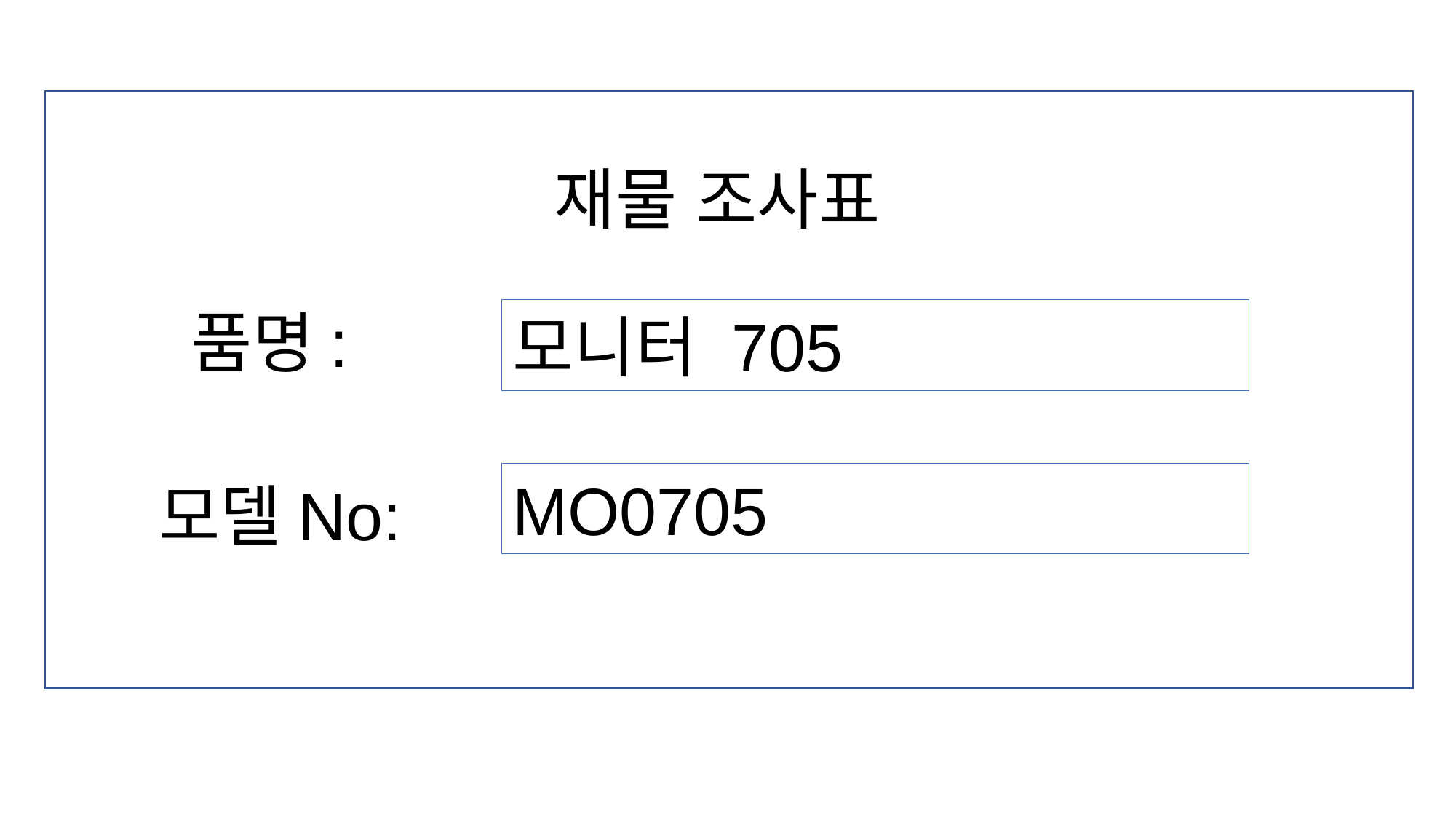

재물 조사표
품명:
모니터 705
MO0705
모델No: